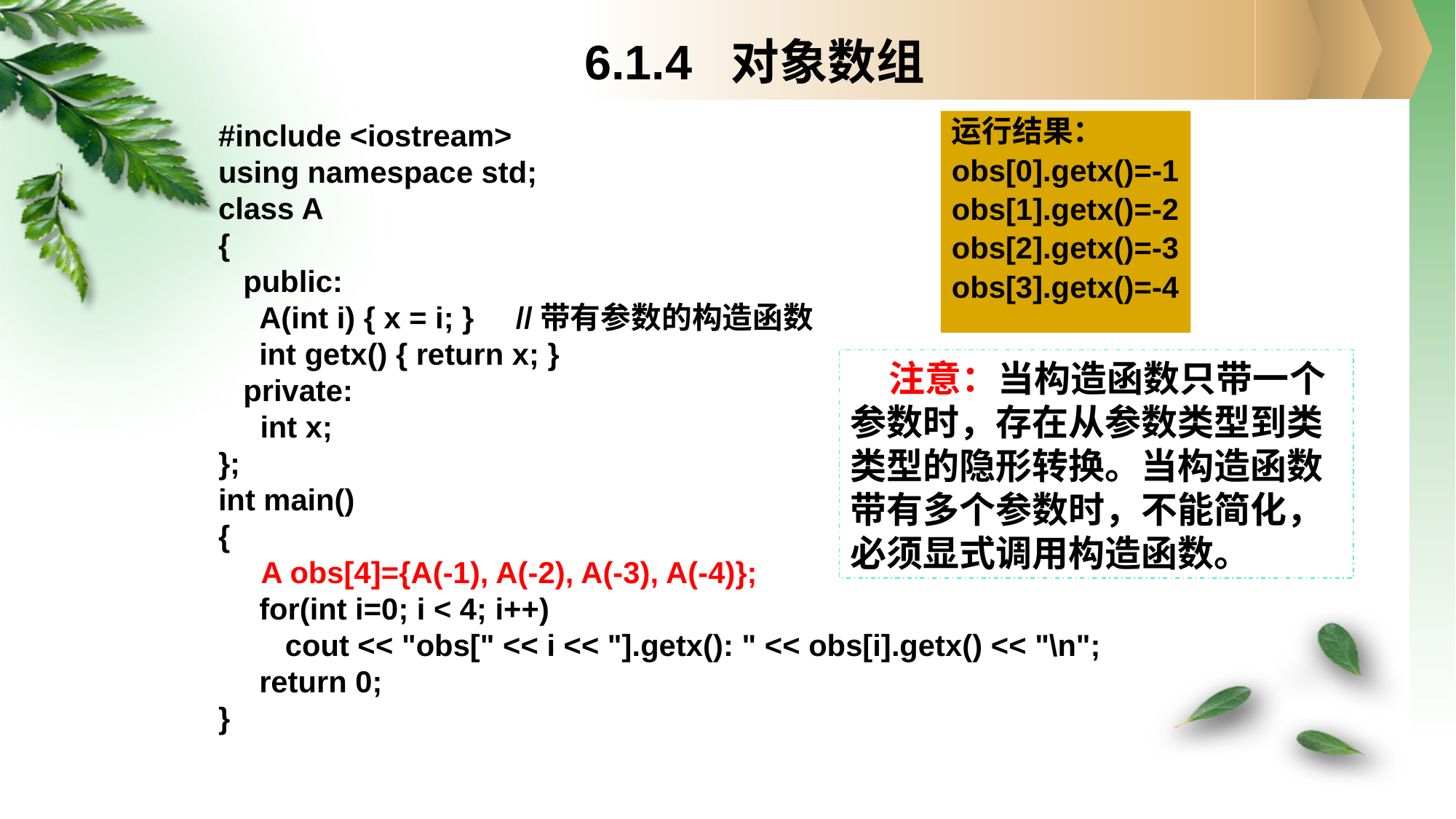

# 6.1.4  对象数组
#include <iostream>
using namespace std;
class A
{
   public:
	A(int i) { x = i; }     //带有参数的构造函数
	int getx() { return x; }
   private:
     int x;
};
int main()
{
    A obs[4] = { -1, -2, -3, -4 }; 	//简化的初始化对象数组方式
	for(int i=0; i < 4; i++)
        cout << "obs[" << i << "].getx(): " << obs[i].getx() << "\n";
	return 0;
}
运行结果：
obs[0].getx()=-1
obs[1].getx()=-2
obs[2].getx()=-3
obs[3].getx()=-4

注意：当构造函数只带一个参数时，存在从参数类型到类类型的隐形转换。当构造函数带有多个参数时，不能简化，必须显式调用构造函数。
A obs[4]={A(-1), A(-2), A(-3), A(-4)};